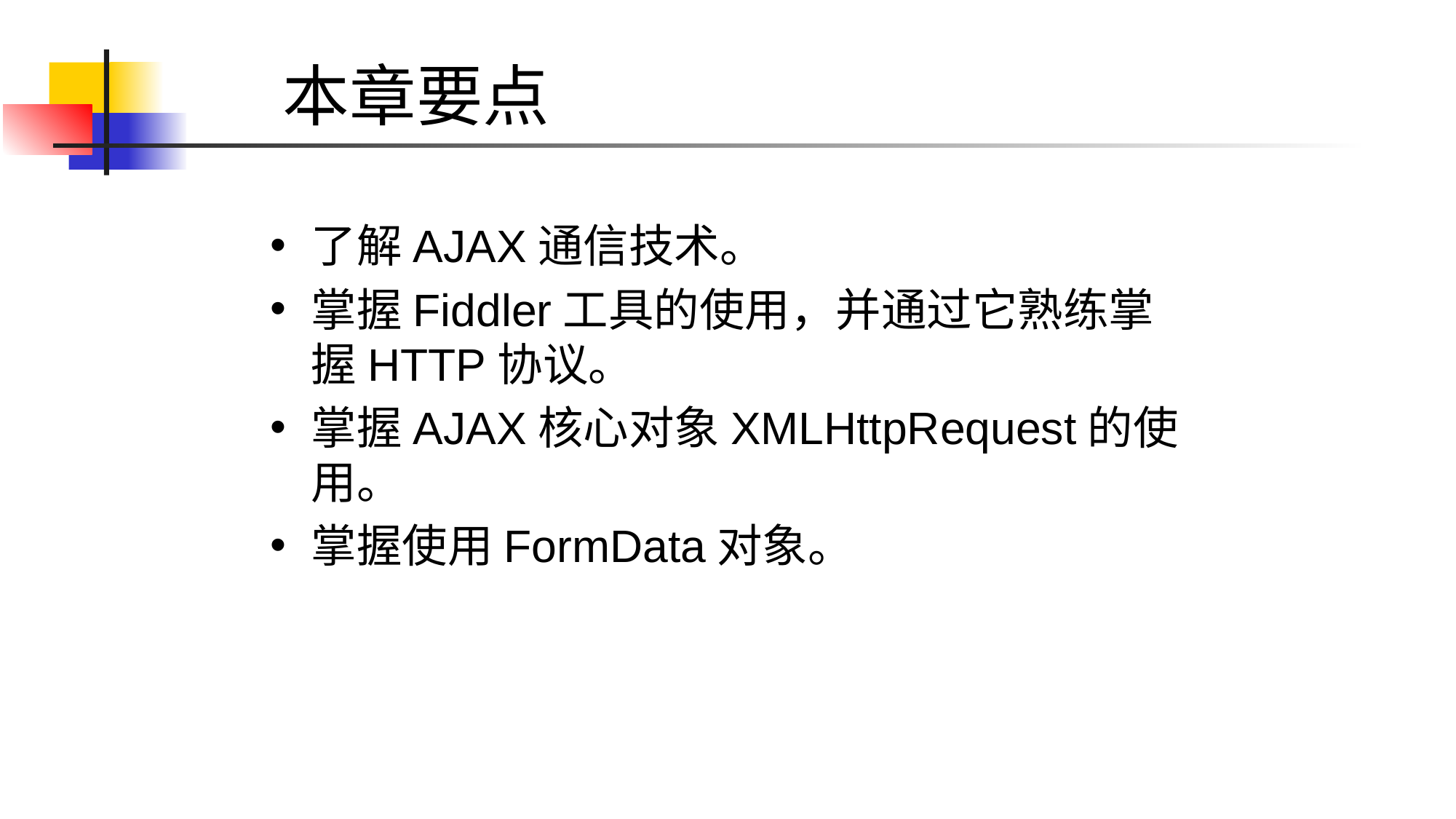

本章要点

了解AJAX通信技术。
掌握Fiddler工具的使用，并通过它熟练掌握HTTP协议。
掌握AJAX核心对象XMLHttpRequest的使用。
掌握使用FormData对象。